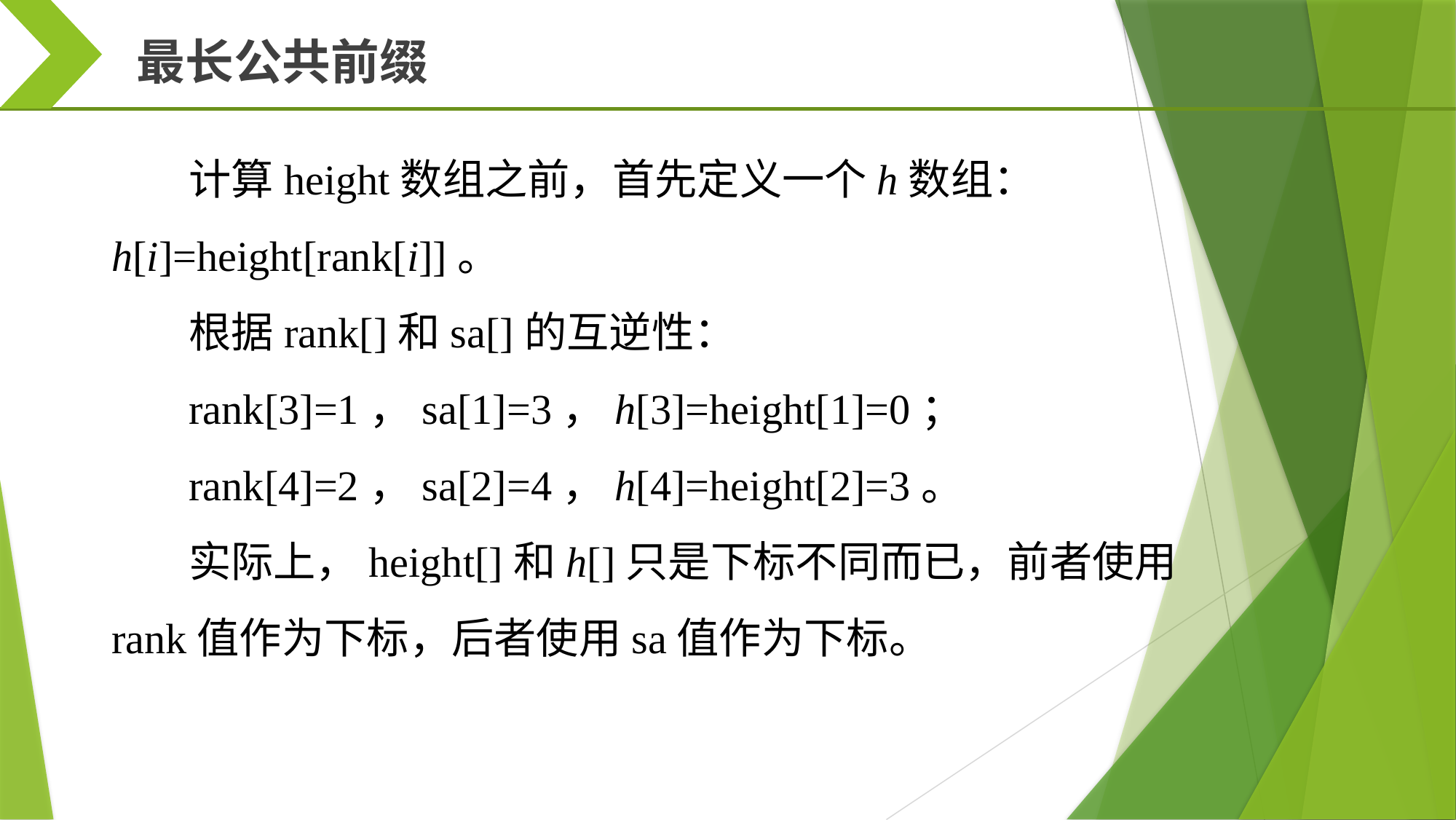

最长公共前缀
计算height数组之前，首先定义一个h数组：h[i]=height[rank[i]]。
根据rank[]和sa[]的互逆性：
rank[3]=1，sa[1]=3，h[3]=height[1]=0；
rank[4]=2，sa[2]=4，h[4]=height[2]=3。
实际上，height[]和h[]只是下标不同而已，前者使用rank值作为下标，后者使用sa值作为下标。